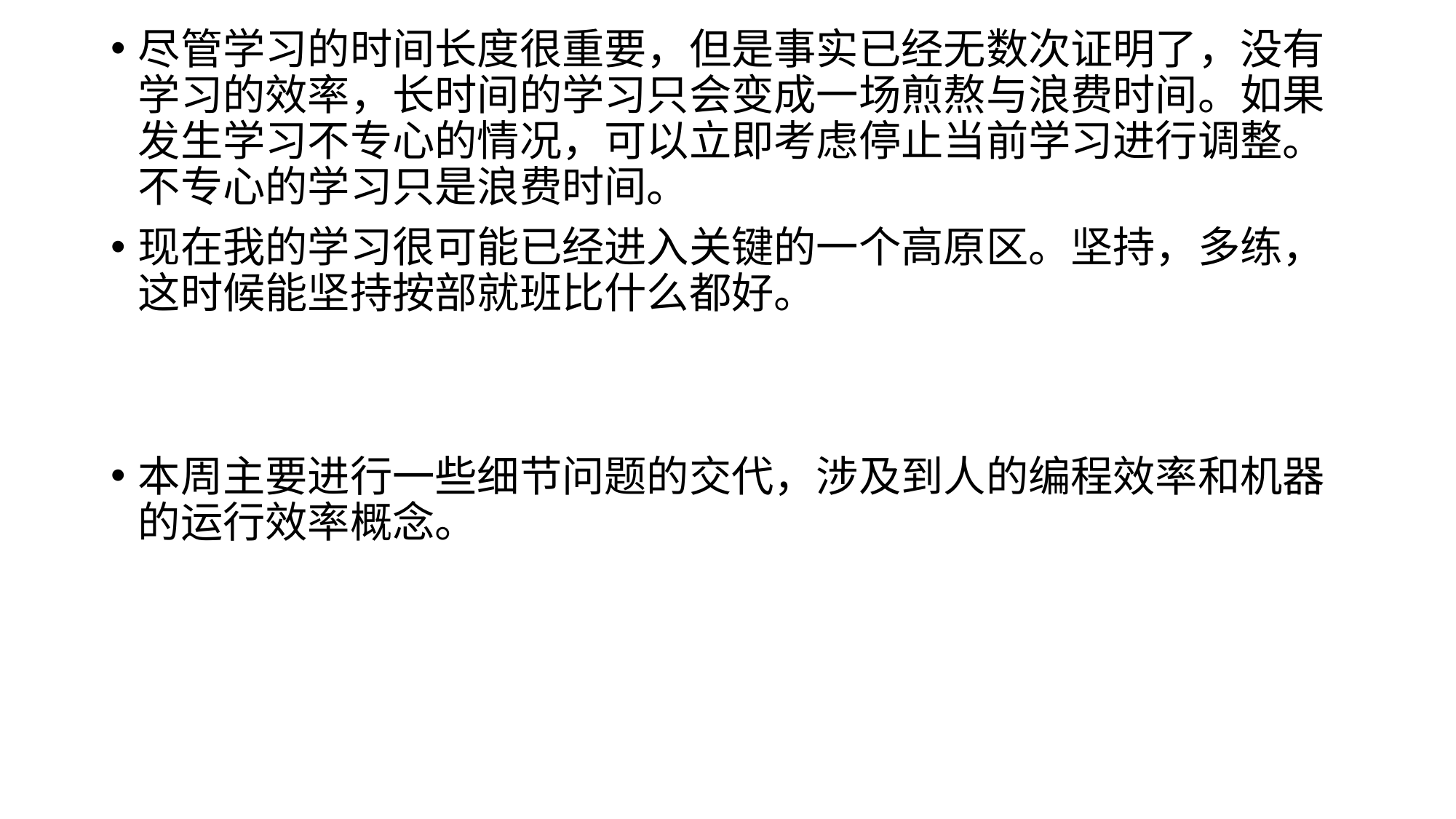

尽管学习的时间长度很重要，但是事实已经无数次证明了，没有学习的效率，长时间的学习只会变成一场煎熬与浪费时间。如果发生学习不专心的情况，可以立即考虑停止当前学习进行调整。不专心的学习只是浪费时间。
现在我的学习很可能已经进入关键的一个高原区。坚持，多练，这时候能坚持按部就班比什么都好。

本周主要进行一些细节问题的交代，涉及到人的编程效率和机器的运行效率概念。